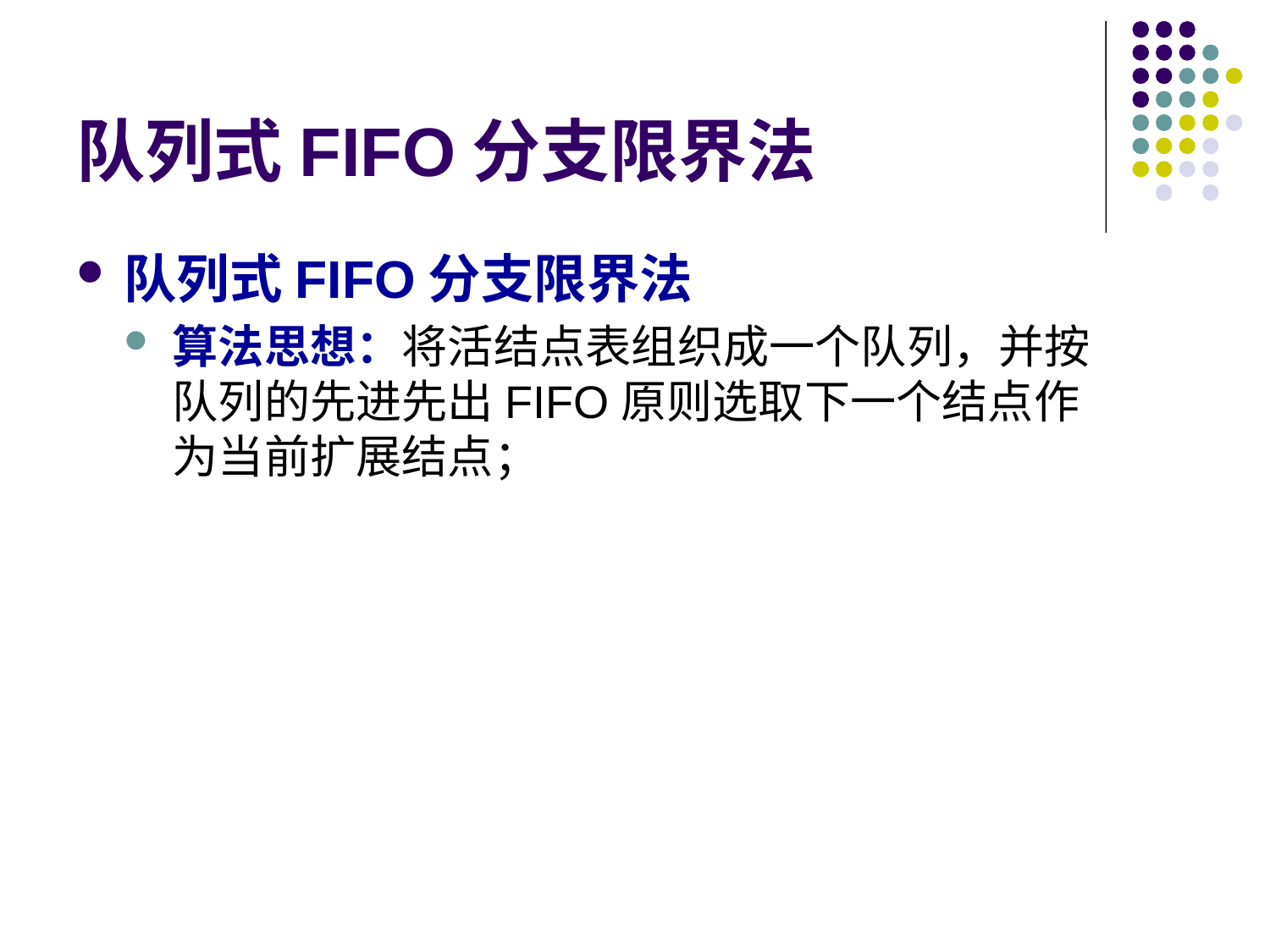

# 队列式FIFO分支限界法
队列式FIFO分支限界法
算法思想：将活结点表组织成一个队列，并按队列的先进先出FIFO原则选取下一个结点作为当前扩展结点；